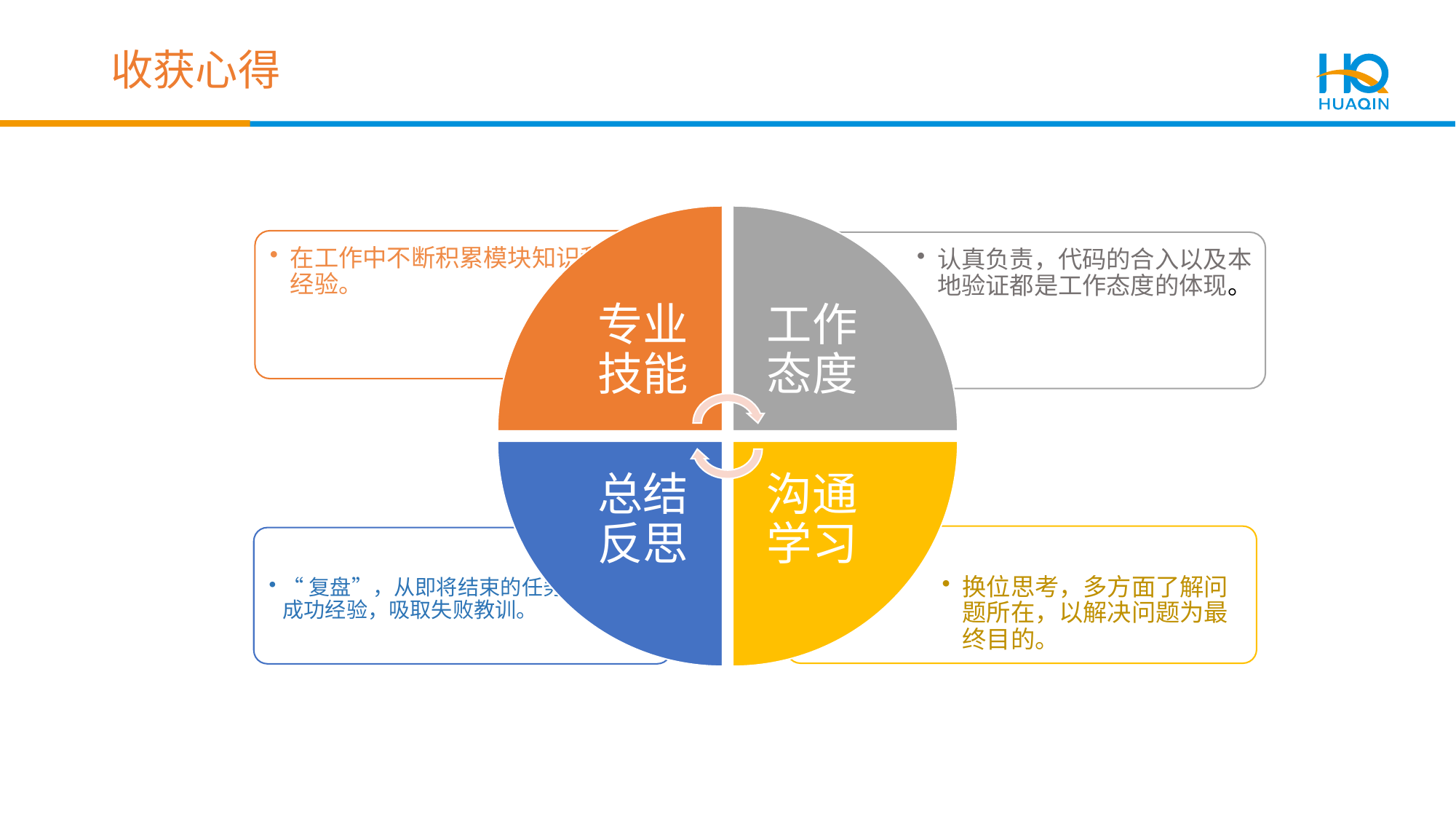

# 收获心得
换位思考，多方面了解问题所在，以解决问题为最终目的。
“复盘”，从即将结束的任务中，总结成功经验，吸取失败教训。
认真负责，代码的合入以及本地验证都是工作态度的体现。
在工作中不断积累模块知识和工作经验。
专业技能
工作态度
沟通学习
总结反思